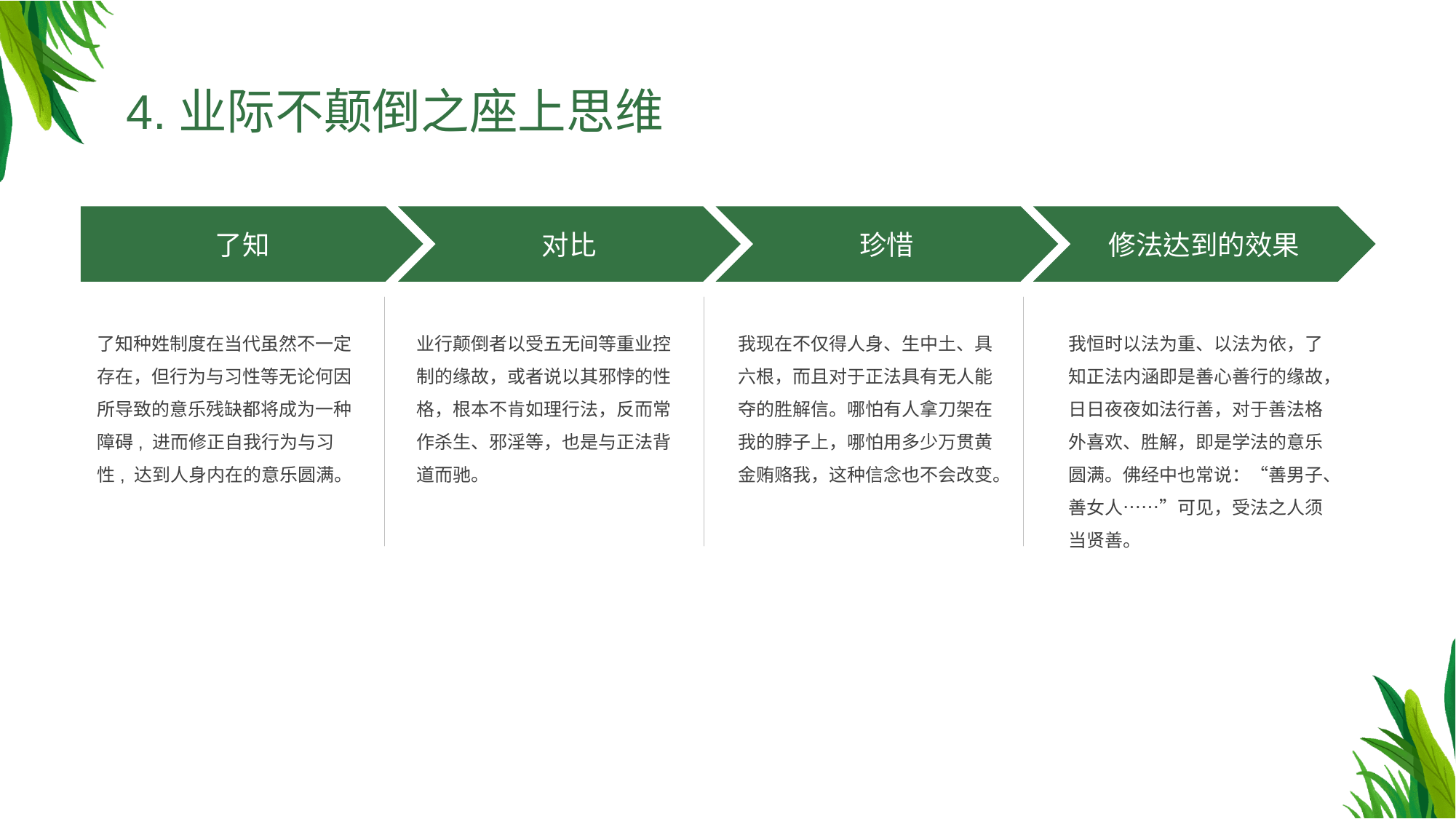

4.业际不颠倒之座上思维
了知
对比
珍惜
修法达到的效果
了知种姓制度在当代虽然不一定存在，但行为与习性等无论何因所导致的意乐残缺都将成为一种障碍, 进而修正自我行为与习性, 达到人身内在的意乐圆满。
业行颠倒者以受五无间等重业控制的缘故，或者说以其邪悖的性格，根本不肯如理行法，反而常作杀生、邪淫等，也是与正法背道而驰。
我现在不仅得人身、生中土、具六根，而且对于正法具有无人能夺的胜解信。哪怕有人拿刀架在我的脖子上，哪怕用多少万贯黄金贿赂我，这种信念也不会改变。
我恒时以法为重、以法为依，了知正法内涵即是善心善行的缘故，日日夜夜如法行善，对于善法格外喜欢、胜解，即是学法的意乐圆满。佛经中也常说：“善男子、善女人……”可见，受法之人须当贤善。